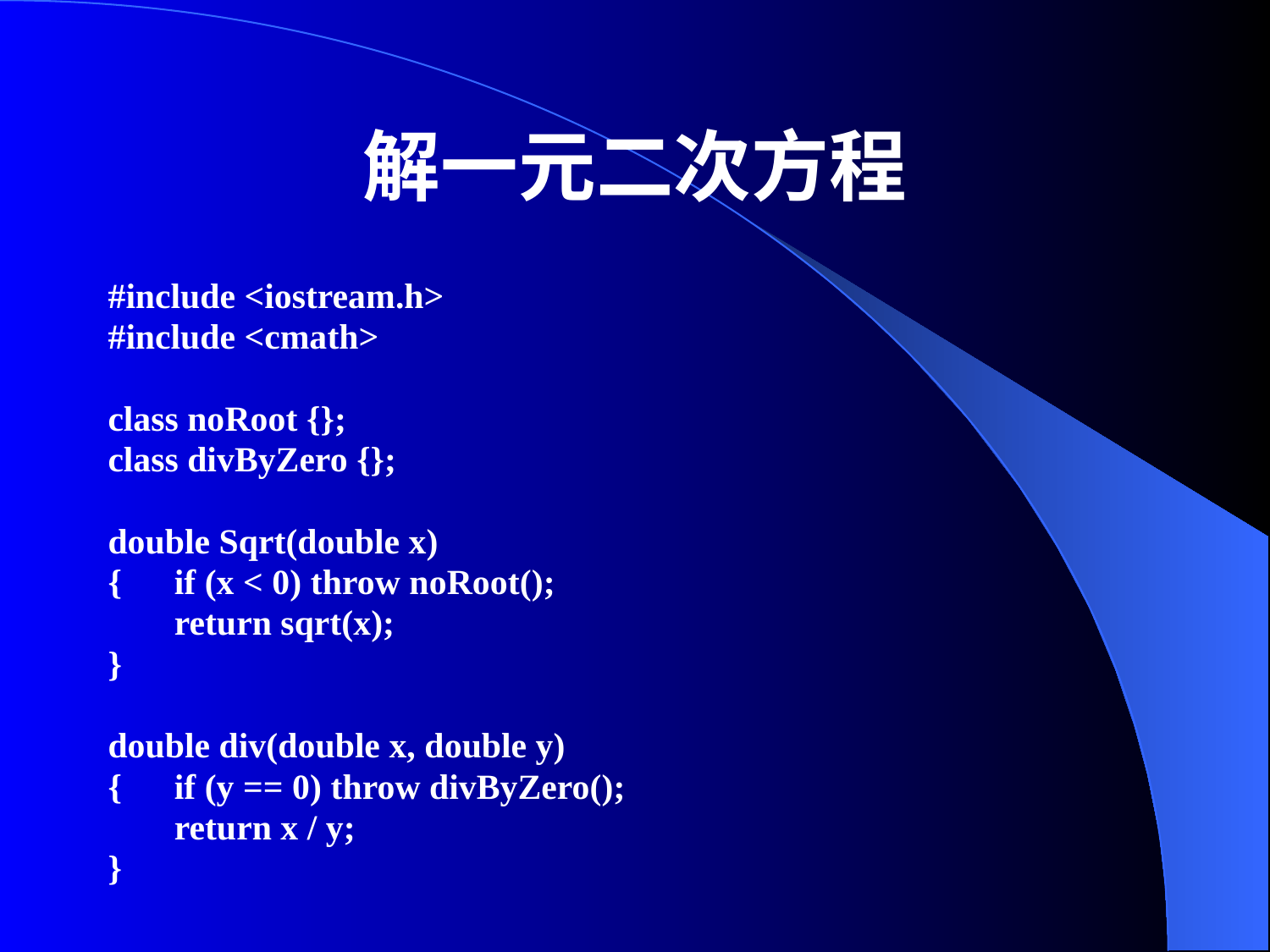

# 解一元二次方程
#include <iostream.h>
#include <cmath>

class noRoot {};
class divByZero {};

double Sqrt(double x)
{	if (x < 0) throw noRoot();
	return sqrt(x);
}

double div(double x, double y)
{	if (y == 0) throw divByZero();
	return x / y;
}